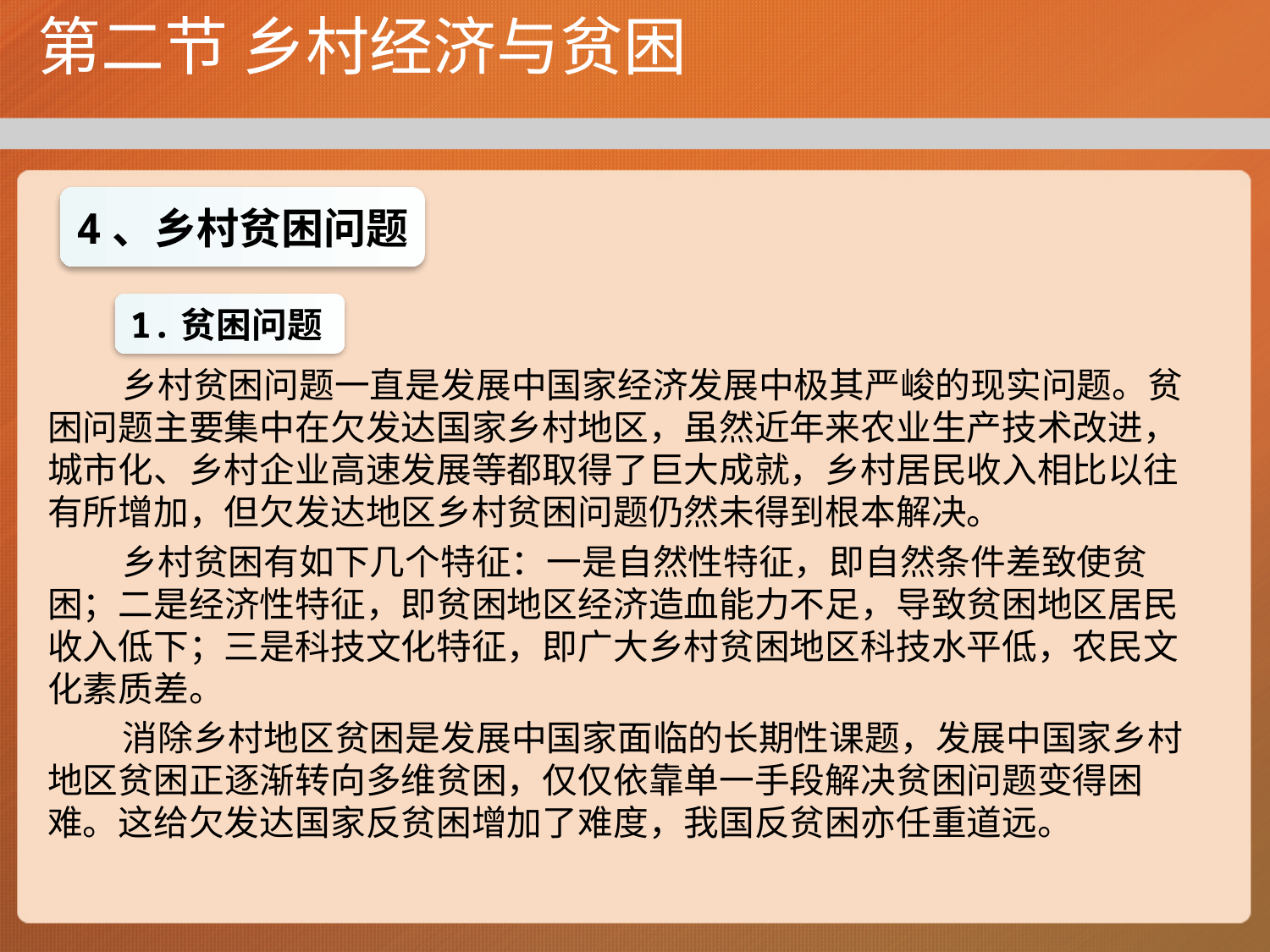

# 第二节 乡村经济与贫困
4、乡村贫困问题

乡村贫困问题一直是发展中国家经济发展中极其严峻的现实问题。贫困问题主要集中在欠发达国家乡村地区，虽然近年来农业生产技术改进，城市化、乡村企业高速发展等都取得了巨大成就，乡村居民收入相比以往有所增加，但欠发达地区乡村贫困问题仍然未得到根本解决。
乡村贫困有如下几个特征：一是自然性特征，即自然条件差致使贫困；二是经济性特征，即贫困地区经济造血能力不足，导致贫困地区居民收入低下；三是科技文化特征，即广大乡村贫困地区科技水平低，农民文化素质差。
消除乡村地区贫困是发展中国家面临的长期性课题，发展中国家乡村地区贫困正逐渐转向多维贫困，仅仅依靠单一手段解决贫困问题变得困难。这给欠发达国家反贫困增加了难度，我国反贫困亦任重道远。
1.贫困问题